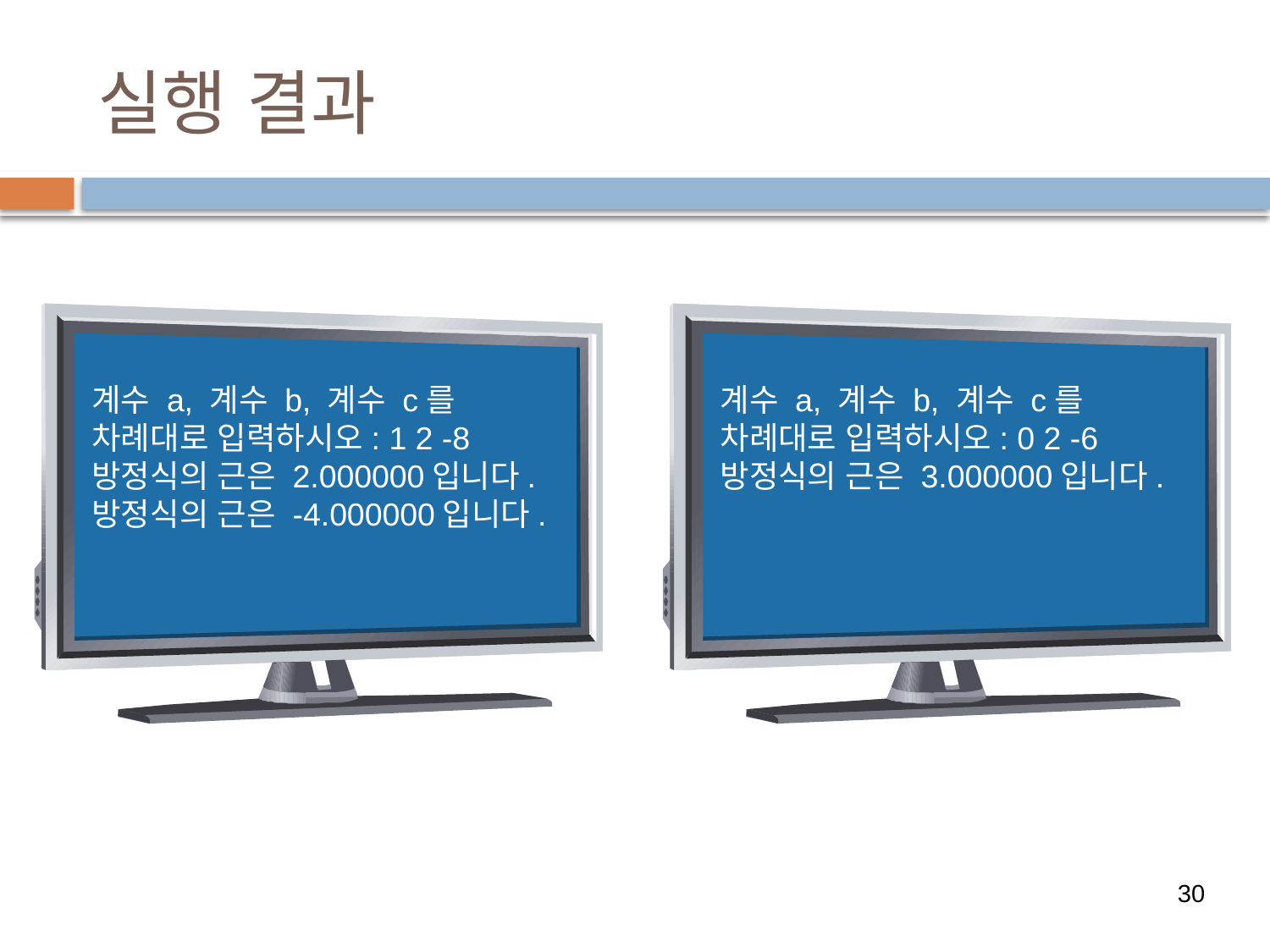

# 실행 결과

계수 a, 계수 b, 계수 c를 차례대로 입력하시오: 1 2 -8
방정식의 근은 2.000000입니다.
방정식의 근은 -4.000000입니다.
계수 a, 계수 b, 계수 c를 차례대로 입력하시오: 0 2 -6
방정식의 근은 3.000000입니다.
30